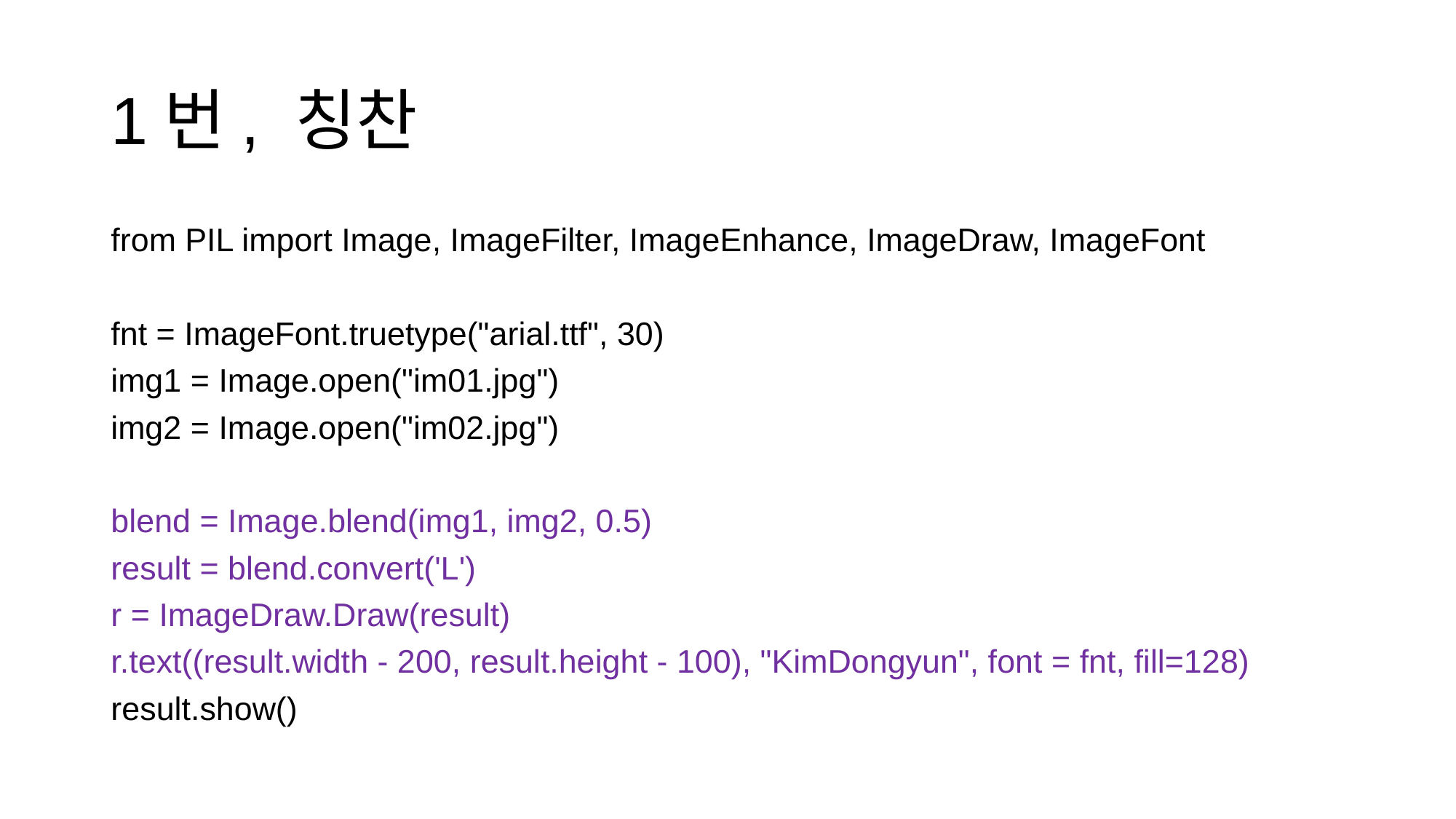

# 1번, 칭찬
from PIL import Image, ImageFilter, ImageEnhance, ImageDraw, ImageFont

fnt = ImageFont.truetype("arial.ttf", 30)
img1 = Image.open("im01.jpg")
img2 = Image.open("im02.jpg")

blend = Image.blend(img1, img2, 0.5)
result = blend.convert('L')
r = ImageDraw.Draw(result)
r.text((result.width - 200, result.height - 100), "KimDongyun", font = fnt, fill=128)
result.show()